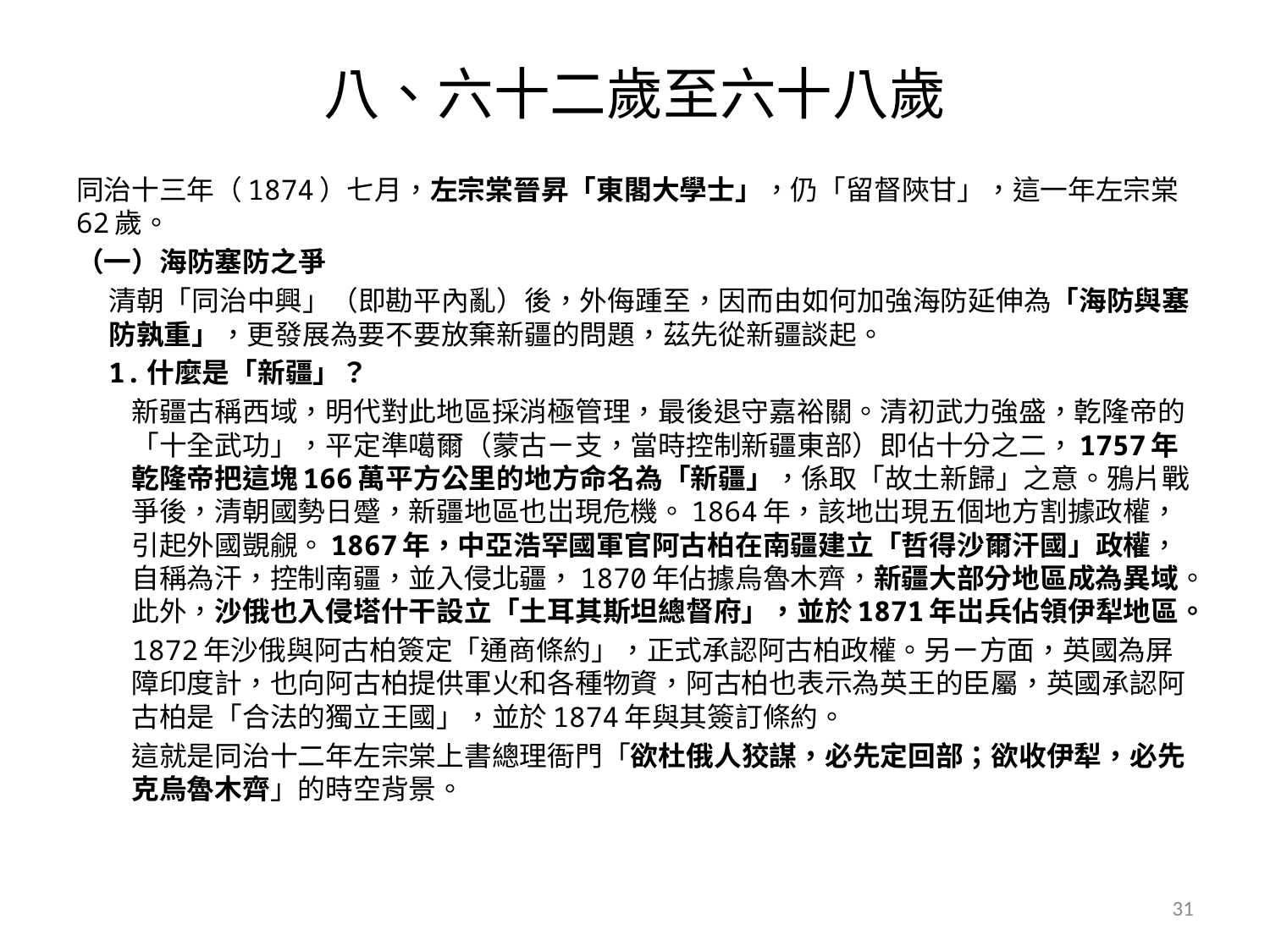

# 八、六十二歲至六十八歲
同治十三年（1874）七月，左宗棠晉昇「東閣大學士」，仍「留督陝甘」，這一年左宗棠62歲。
（一）海防塞防之爭
清朝「同治中興」（即勘平內亂）後，外侮踵至，因而由如何加強海防延伸為「海防與塞防孰重」，更發展為要不要放棄新疆的問題，茲先從新疆談起。
1.什麼是「新疆」？
新疆古稱西域，明代對此地區採消極管理，最後退守嘉裕關。清初武力強盛，亁隆帝的「十全武功」，平定準噶爾（蒙古ㄧ支，當時控制新疆東部）即佔十分之二，1757年亁隆帝把這塊166萬平方公里的地方命名為「新疆」，係取「故土新歸」之意。鴉片戰爭後，清朝國勢日蹙，新疆地區也岀現危機。1864年，該地岀現五個地方割據政權，引起外國覬覦。1867年，中亞浩罕國軍官阿古柏在南疆建立「哲得沙爾汗國」政權，自稱為汗，控制南疆，並入侵北疆，1870年佔據烏魯木齊，新疆大部分地區成為異域。此外，沙俄也入侵塔什干設立「土耳其斯坦總督府」，並於1871年岀兵佔領伊犁地區。
1872年沙俄與阿古柏簽定「通商條約」，正式承認阿古柏政權。另ㄧ方面，英國為屏障印度計，也向阿古柏提供軍火和各種物資，阿古柏也表示為英王的臣屬，英國承認阿古柏是「合法的獨立王國」，並於1874年與其簽訂條約。
這就是同治十二年左宗棠上書總理衙門「欲杜俄人狡謀，必先定回部；欲收伊犁，必先克烏魯木齊」的時空背景。

31